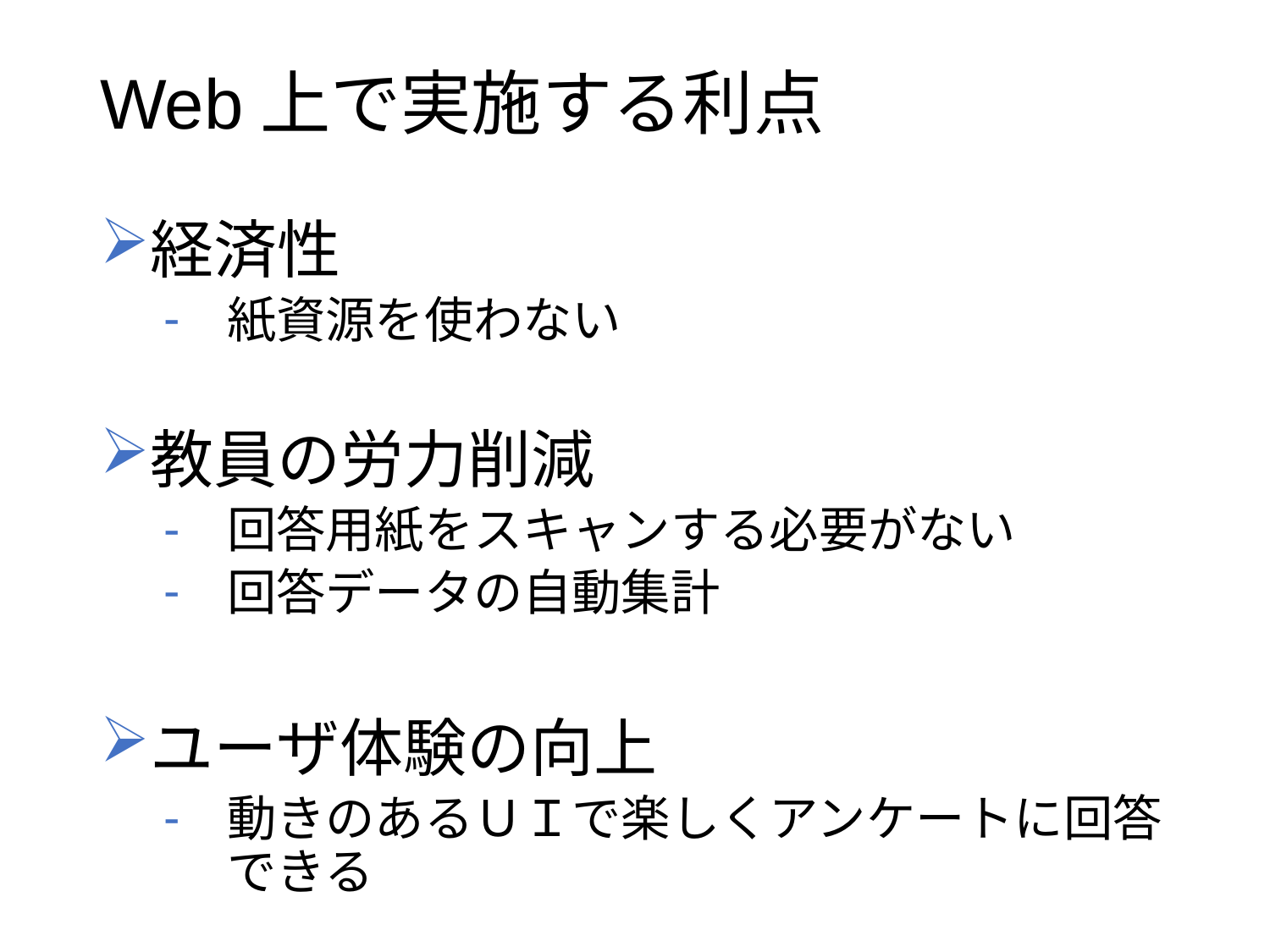

# Web上で実施する利点
経済性
紙資源を使わない

教員の労力削減
回答用紙をスキャンする必要がない
回答データの自動集計

ユーザ体験の向上
動きのあるＵＩで楽しくアンケートに回答できる